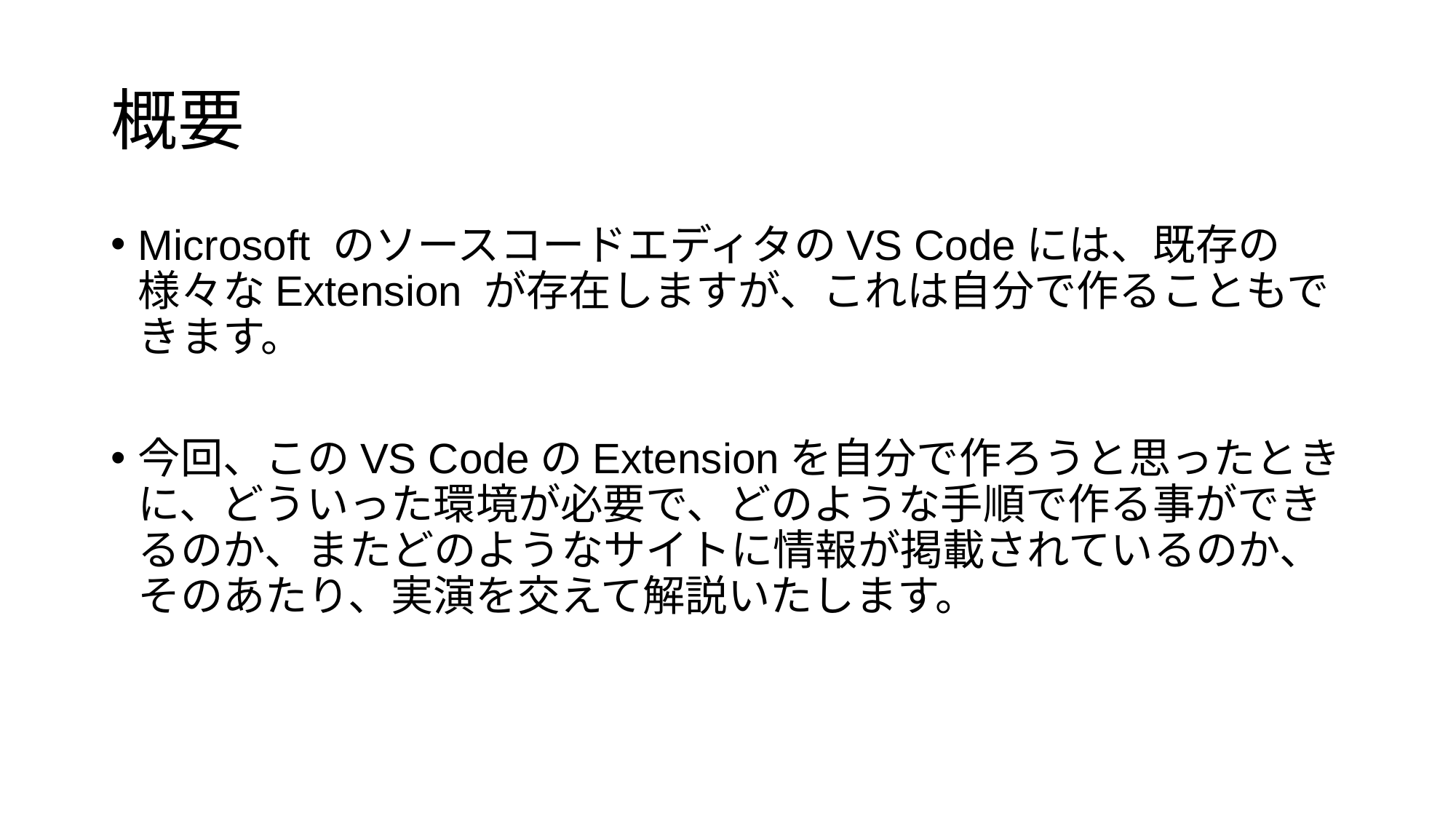

# 概要
Microsoft のソースコードエディタのVS Codeには、既存の様々なExtension が存在しますが、これは自分で作ることもできます。

今回、このVS CodeのExtensionを自分で作ろうと思ったときに、どういった環境が必要で、どのような手順で作る事ができるのか、またどのようなサイトに情報が掲載されているのか、そのあたり、実演を交えて解説いたします。